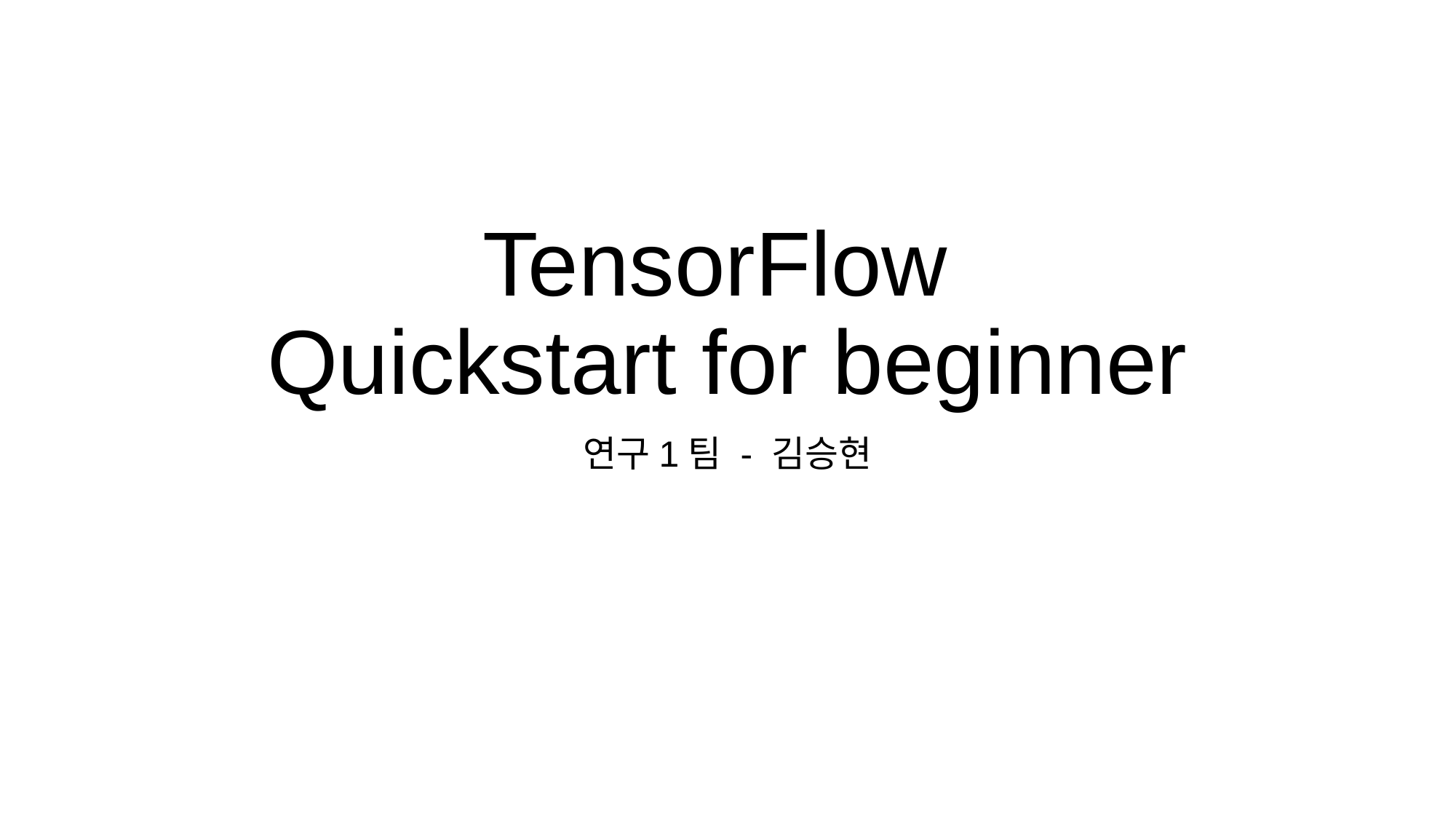

# TensorFlow Quickstart for beginner
연구1팀 - 김승현